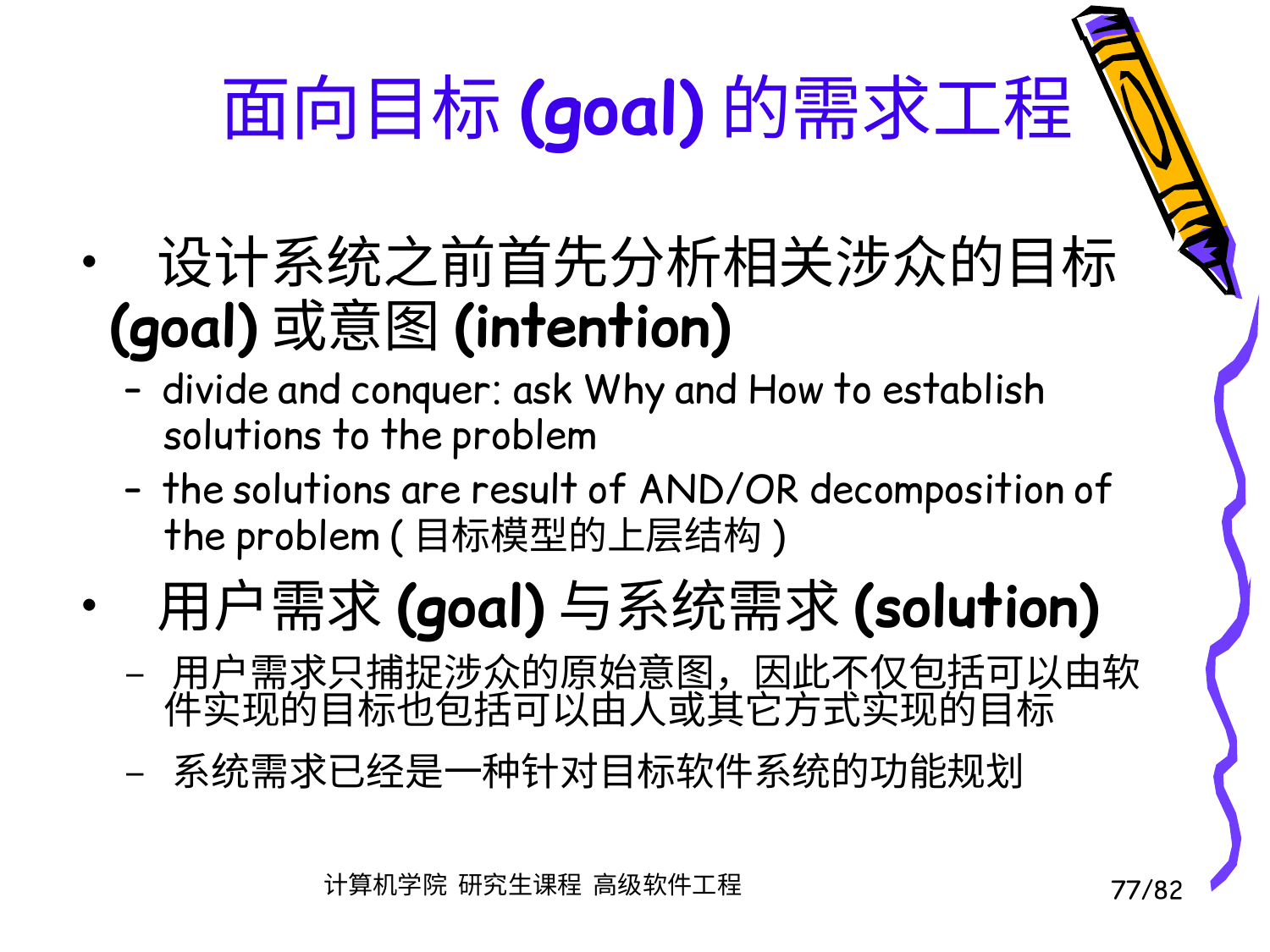

面向目标(goal)的需求工程

•  设计系统之前首先分析相关涉众的目标
	(goal)或意图(intention)
		–  divide and conquer: ask Why and How to establish
			solutions to the problem
		–  the solutions are result of AND/OR decomposition of
			the problem (目标模型的上层结构)
•  用户需求(goal)与系统需求(solution)
		–  用户需求只捕捉涉众的原始意图，因此不仅包括可以由软
			件实现的目标也包括可以由人或其它方式实现的目标
		–  系统需求已经是一种针对目标软件系统的功能规划

77/82
计算机学院  研究生课程  高级软件工程